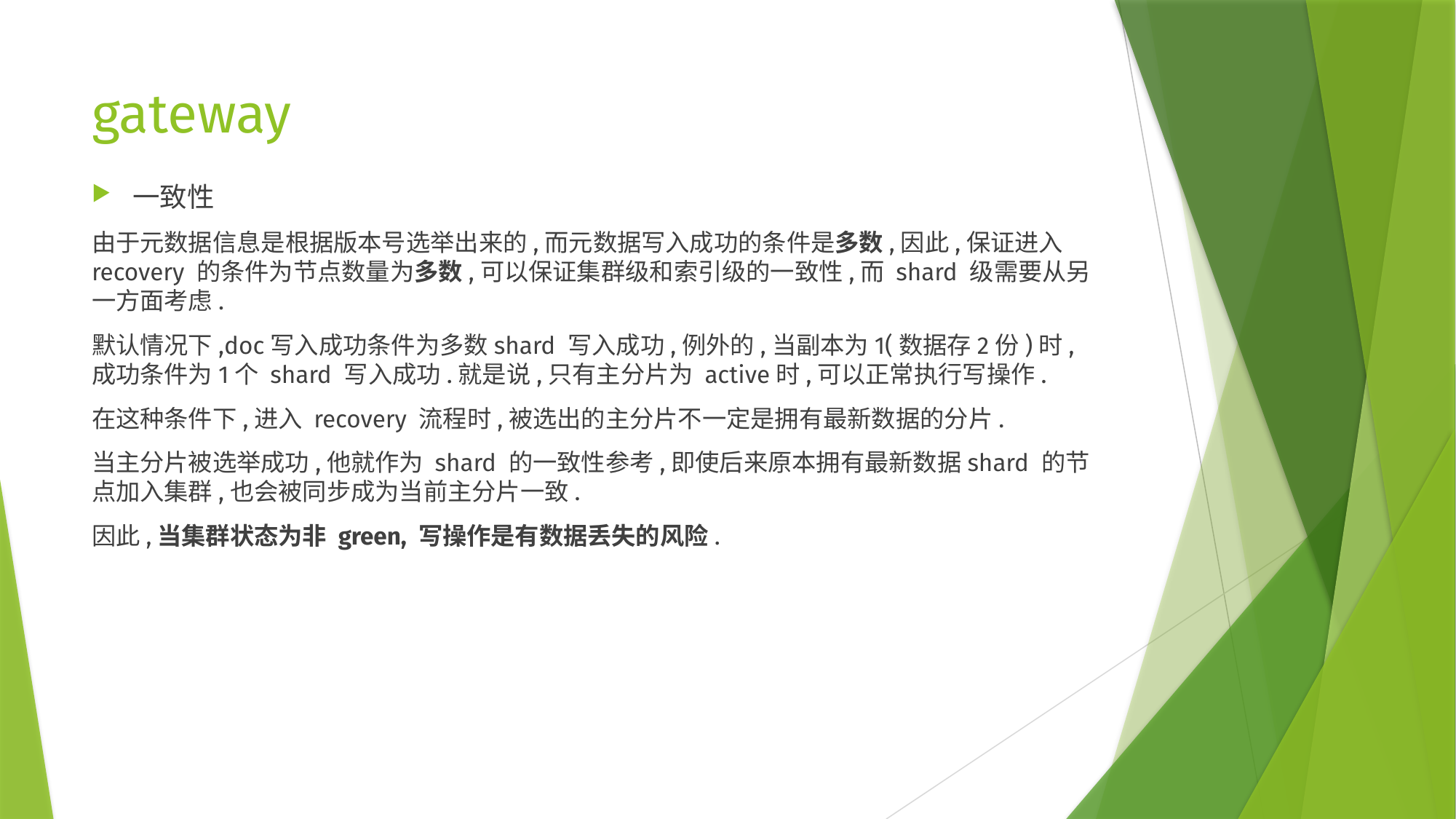

# gateway
一致性
由于元数据信息是根据版本号选举出来的,而元数据写入成功的条件是多数,因此,保证进入 recovery 的条件为节点数量为多数,可以保证集群级和索引级的一致性,而 shard 级需要从另一方面考虑.
默认情况下,doc写入成功条件为多数shard 写入成功,例外的,当副本为1(数据存2份)时,成功条件为1个 shard 写入成功.就是说,只有主分片为 active时,可以正常执行写操作.
在这种条件下,进入 recovery 流程时,被选出的主分片不一定是拥有最新数据的分片.
当主分片被选举成功,他就作为 shard 的一致性参考,即使后来原本拥有最新数据shard 的节点加入集群,也会被同步成为当前主分片一致.
因此,当集群状态为非 green, 写操作是有数据丢失的风险.